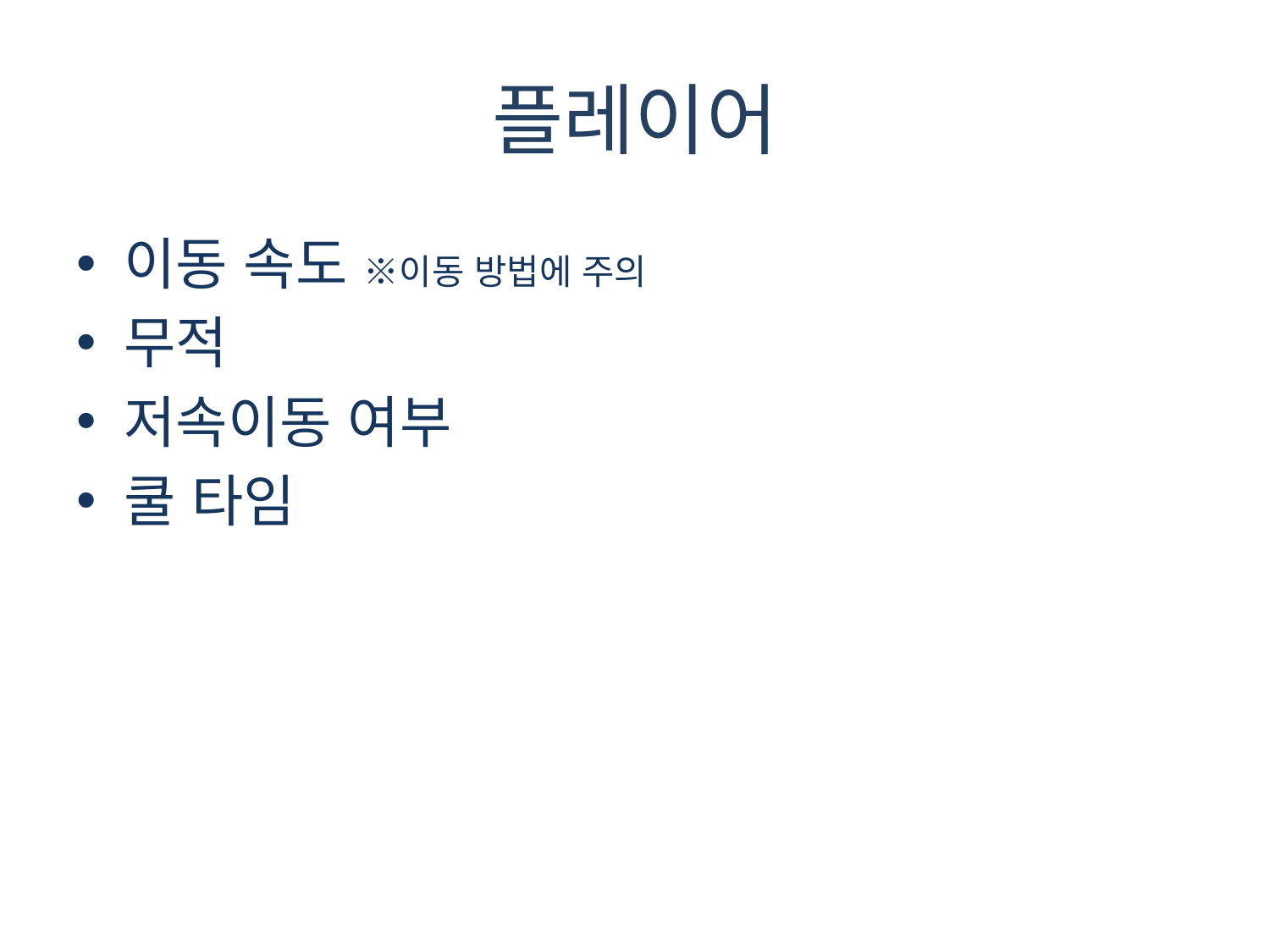

# 플레이어
이동 속도 ※이동 방법에 주의
무적
저속이동 여부
쿨 타임